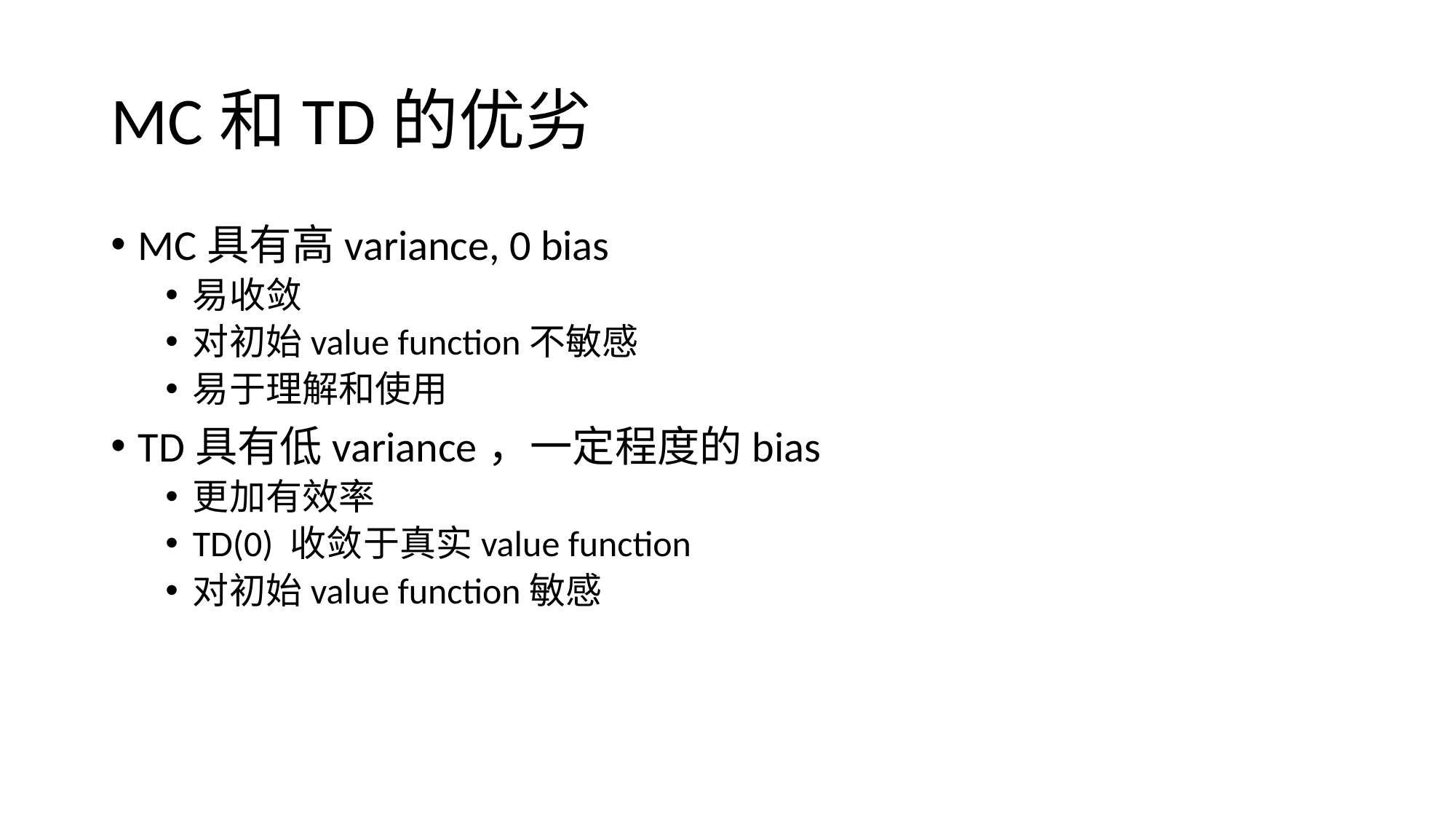

# MC和TD的优劣
MC具有高variance, 0 bias
易收敛
对初始value function不敏感
易于理解和使用
TD具有低variance，一定程度的bias
更加有效率
TD(0) 收敛于真实value function
对初始value function敏感